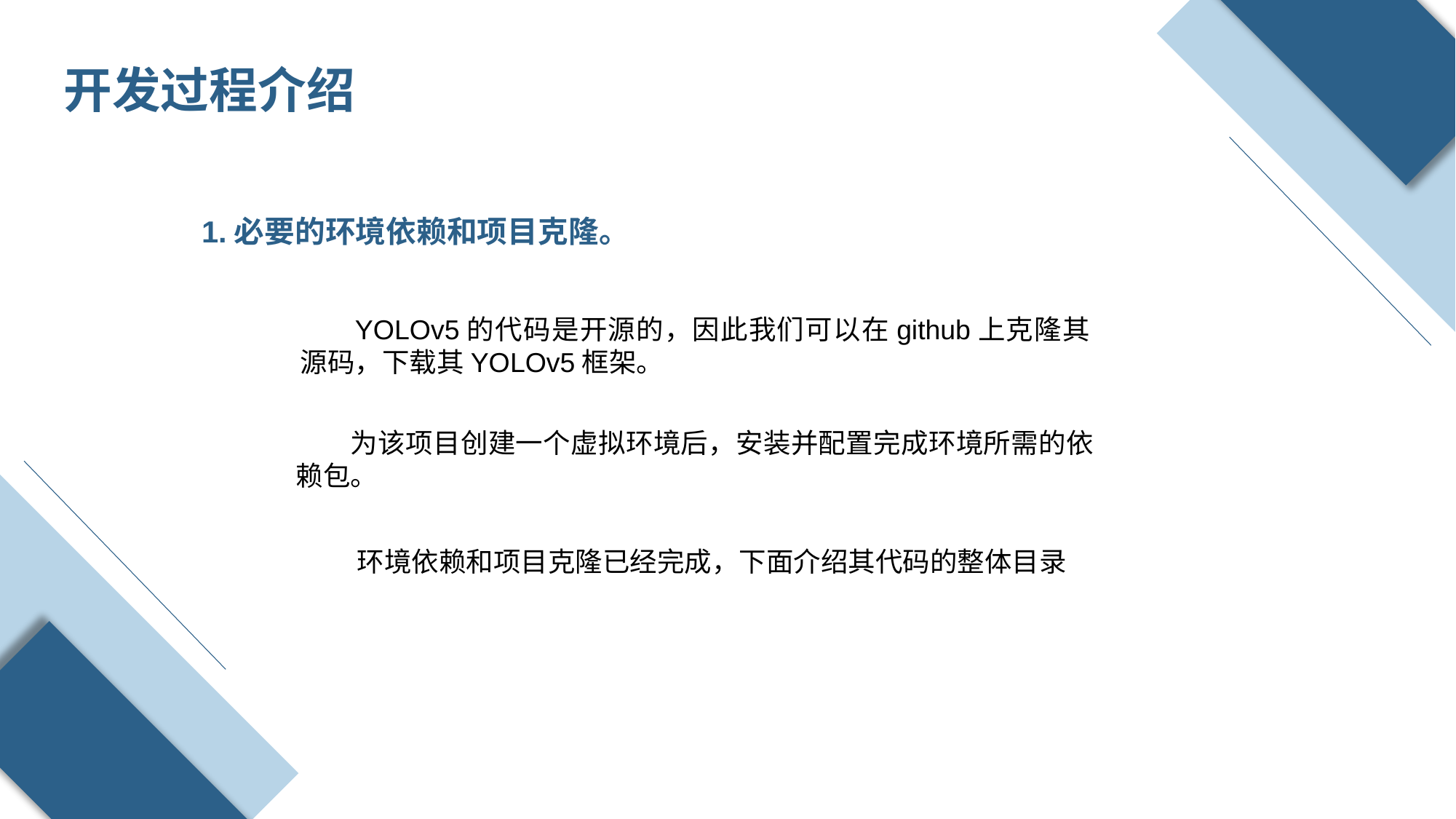

开发过程介绍
1.必要的环境依赖和项目克隆。
YOLOv5的代码是开源的，因此我们可以在github上克隆其源码，下载其YOLOv5框架。
为该项目创建一个虚拟环境后，安装并配置完成环境所需的依赖包。

环境依赖和项目克隆已经完成，下面介绍其代码的整体目录